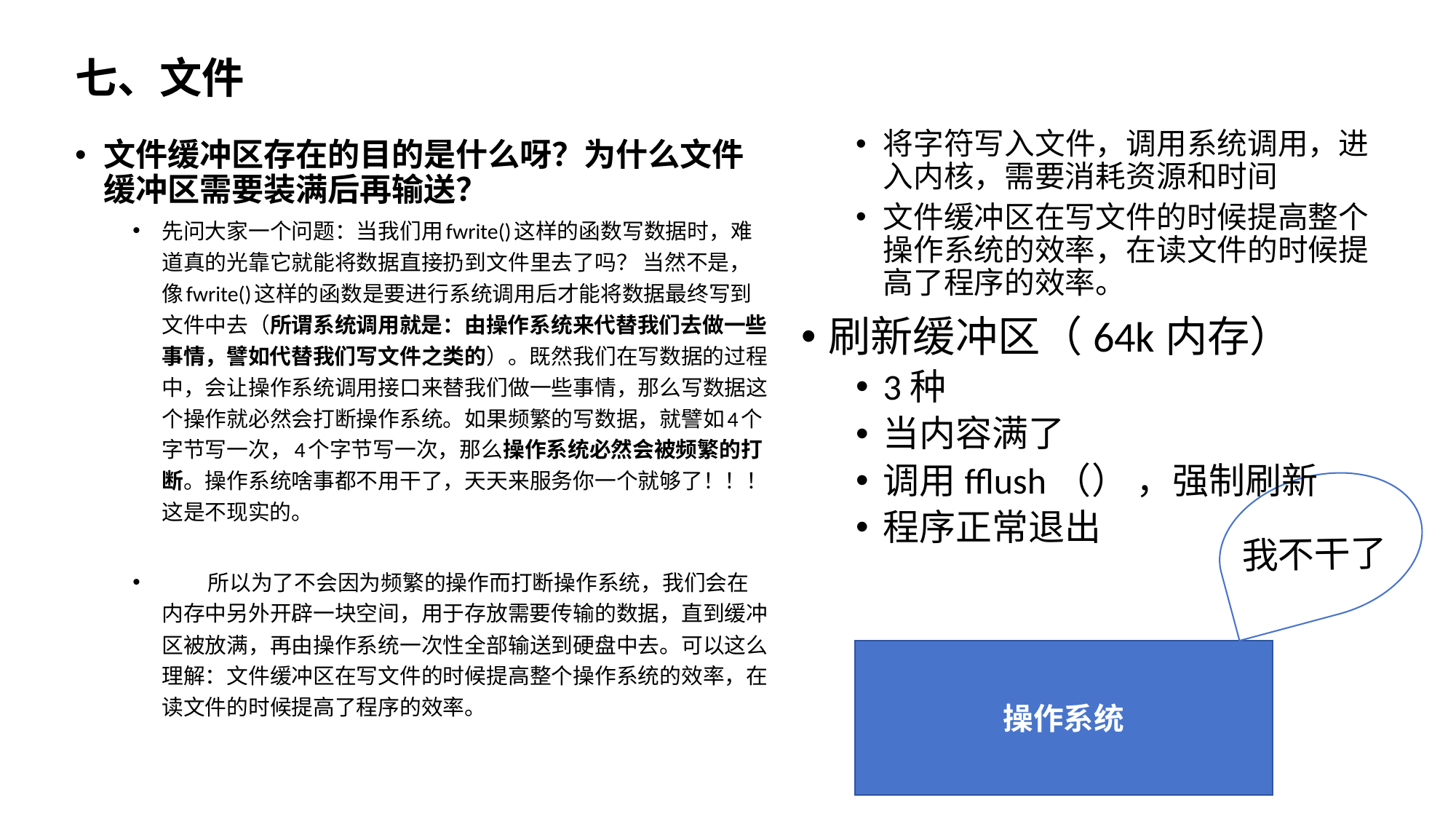

七、文件
将字符写入文件，调用系统调用，进入内核，需要消耗资源和时间
文件缓冲区在写文件的时候提高整个操作系统的效率，在读文件的时候提高了程序的效率。
刷新缓冲区（64k内存）
3种
当内容满了
调用fflush（） ，强制刷新
程序正常退出
文件缓冲区存在的目的是什么呀？为什么文件缓冲区需要装满后再输送？
先问大家一个问题：当我们用fwrite()这样的函数写数据时，难道真的光靠它就能将数据直接扔到文件里去了吗？ 当然不是，像fwrite()这样的函数是要进行系统调用后才能将数据最终写到文件中去（所谓系统调用就是：由操作系统来代替我们去做一些事情，譬如代替我们写文件之类的）。既然我们在写数据的过程中，会让操作系统调用接口来替我们做一些事情，那么写数据这个操作就必然会打断操作系统。如果频繁的写数据，就譬如4个字节写一次，4个字节写一次，那么操作系统必然会被频繁的打断。操作系统啥事都不用干了，天天来服务你一个就够了！！！这是不现实的。

  所以为了不会因为频繁的操作而打断操作系统，我们会在内存中另外开辟一块空间，用于存放需要传输的数据，直到缓冲区被放满，再由操作系统一次性全部输送到硬盘中去。可以这么理解：文件缓冲区在写文件的时候提高整个操作系统的效率，在读文件的时候提高了程序的效率。

我不干了
操作系统